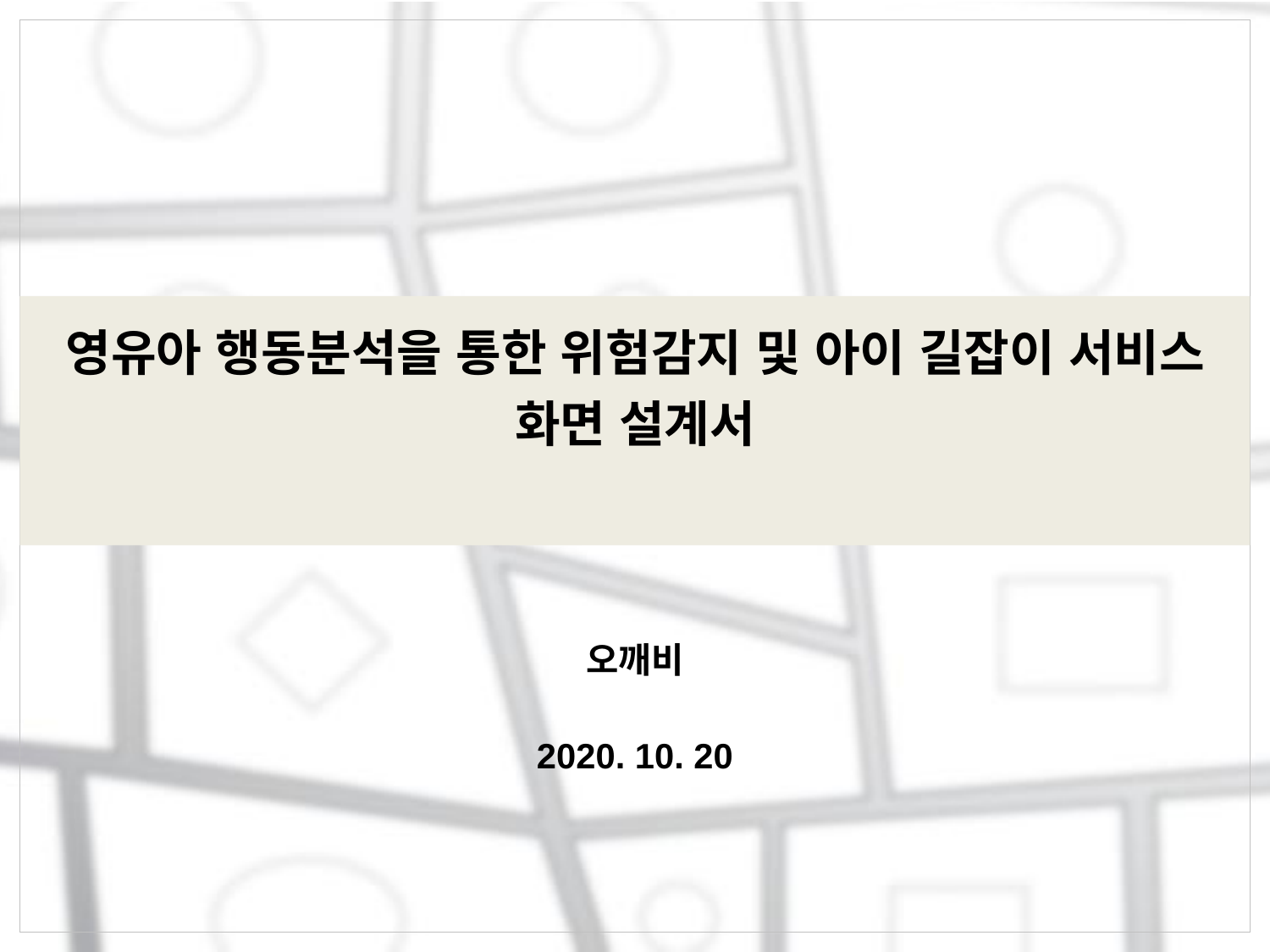

# 영유아 행동분석을 통한 위험감지 및 아이 길잡이 서비스 화면 설계서
오깨비

2020. 10. 20